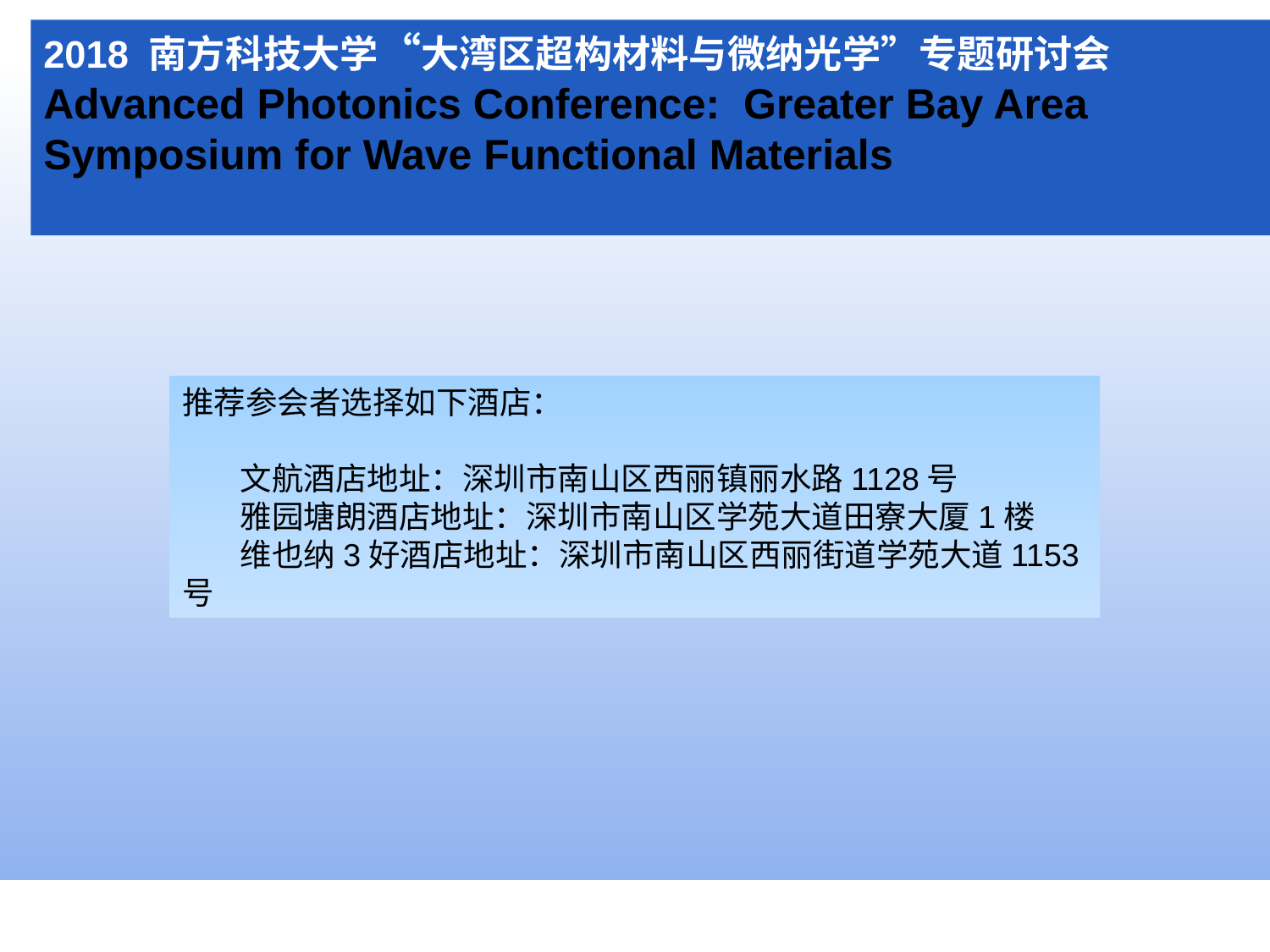

2018 南方科技大学“大湾区超构材料与微纳光学”专题研讨会
Advanced Photonics Conference:  Greater Bay Area Symposium for Wave Functional Materials

推荐参会者选择如下酒店：

       文航酒店地址：深圳市南山区西丽镇丽水路1128号
       雅园塘朗酒店地址：深圳市南山区学苑大道田寮大厦1楼
       维也纳3好酒店地址：深圳市南山区西丽街道学苑大道1153号